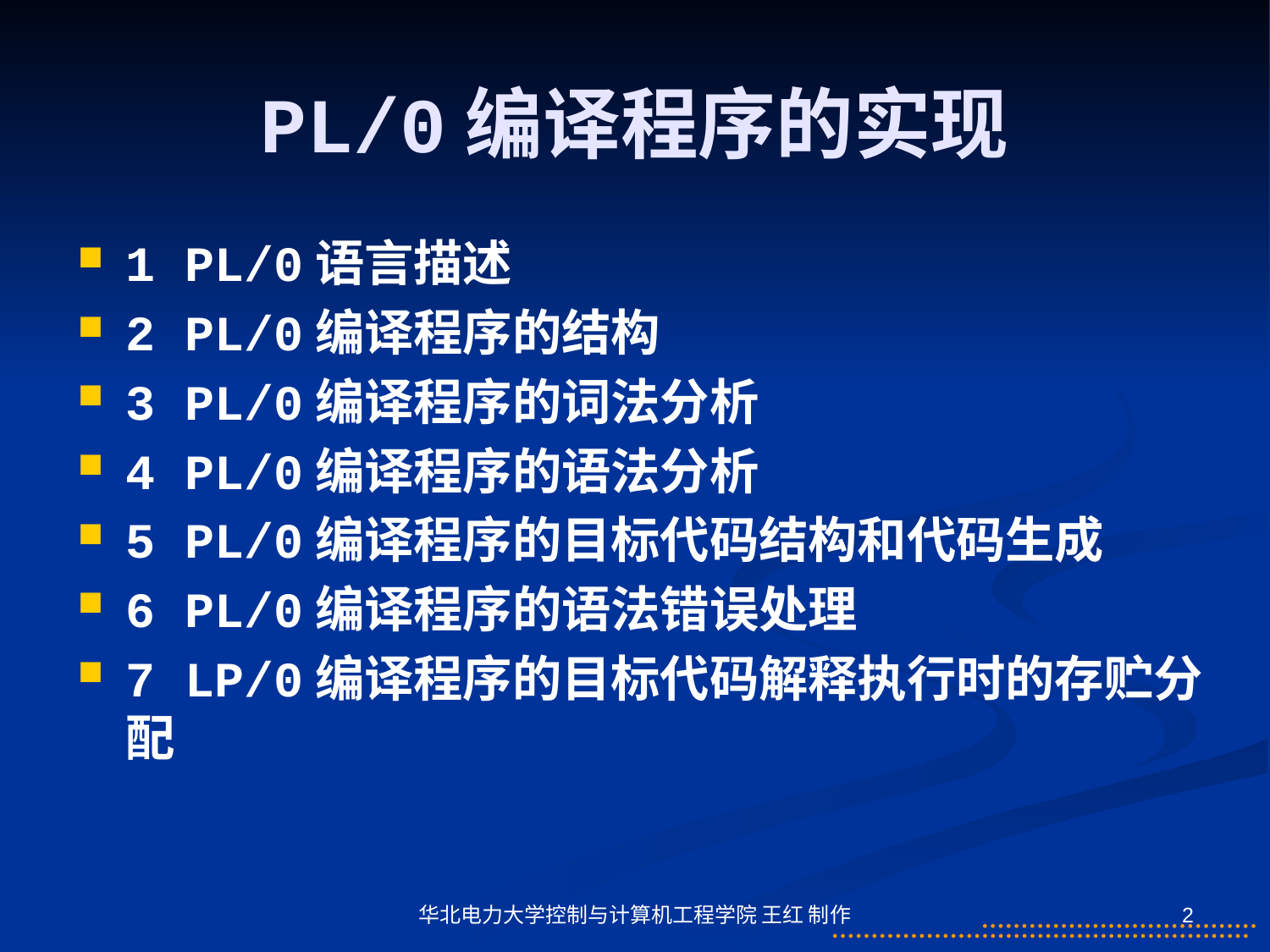

# PL/0编译程序的实现
1 PL/0语言描述
2 PL/0编译程序的结构
3 PL/0编译程序的词法分析
4 PL/0编译程序的语法分析
5 PL/0编译程序的目标代码结构和代码生成
6 PL/0编译程序的语法错误处理
7 LP/0编译程序的目标代码解释执行时的存贮分配

华北电力大学控制与计算机工程学院 王红 制作
2